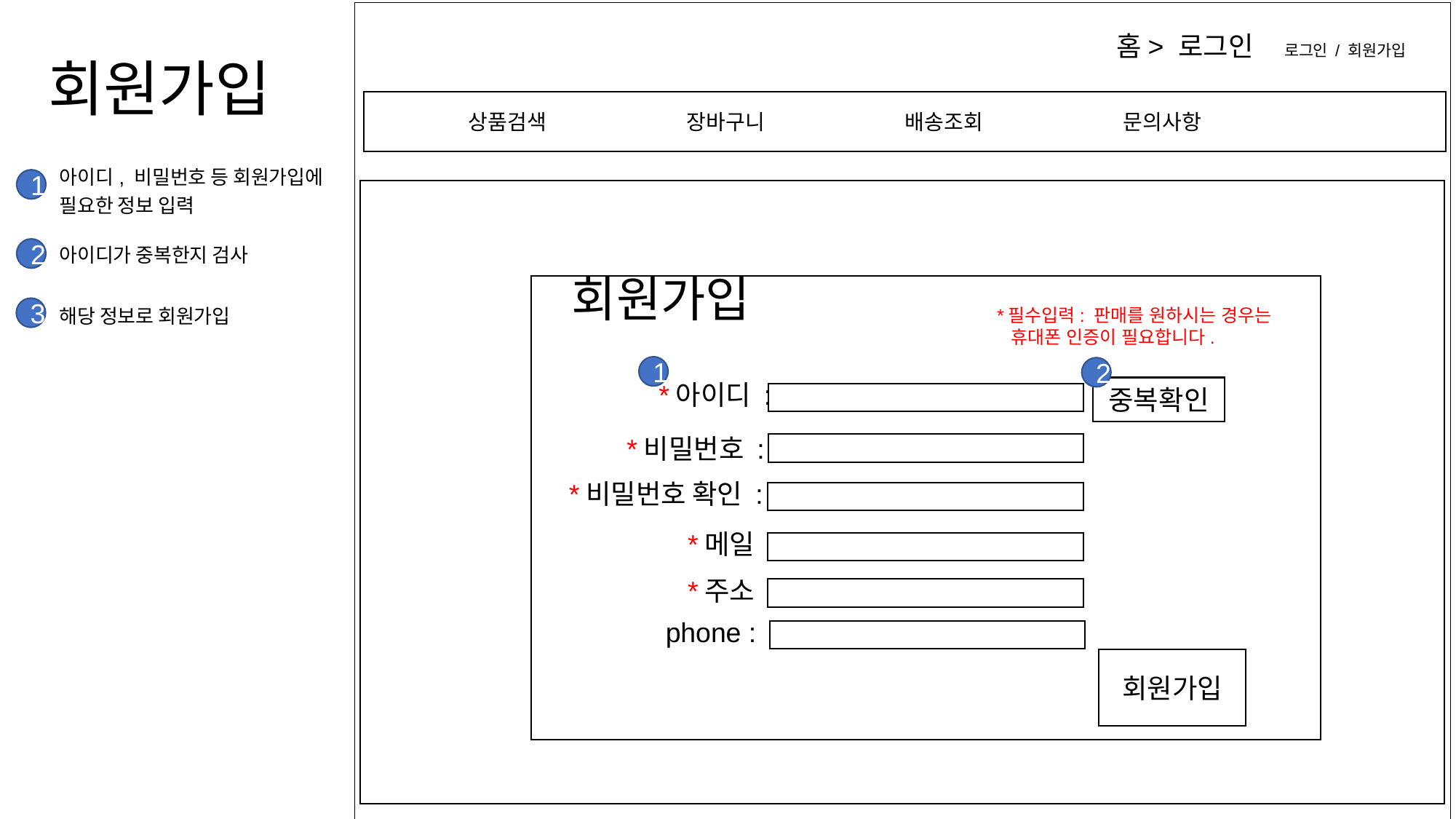

홈> 로그인     로그인 / 회원가입
회원가입
상품검색		장바구니		배송조회		문의사항
| 아이디, 비밀번호 등 회원가입에 필요한 정보 입력 |
| --- |
| 아이디가 중복한지 검사 |
| 해당 정보로 회원가입 |
1

2
회원가입

3
*필수입력: 판매를 원하시는 경우는
  휴대폰 인증이 필요합니다.
1
2
*아이디 :
중복확인

  *비밀번호 :

*비밀번호 확인 :

*메일 :

*주소 :

phone :

회원가입